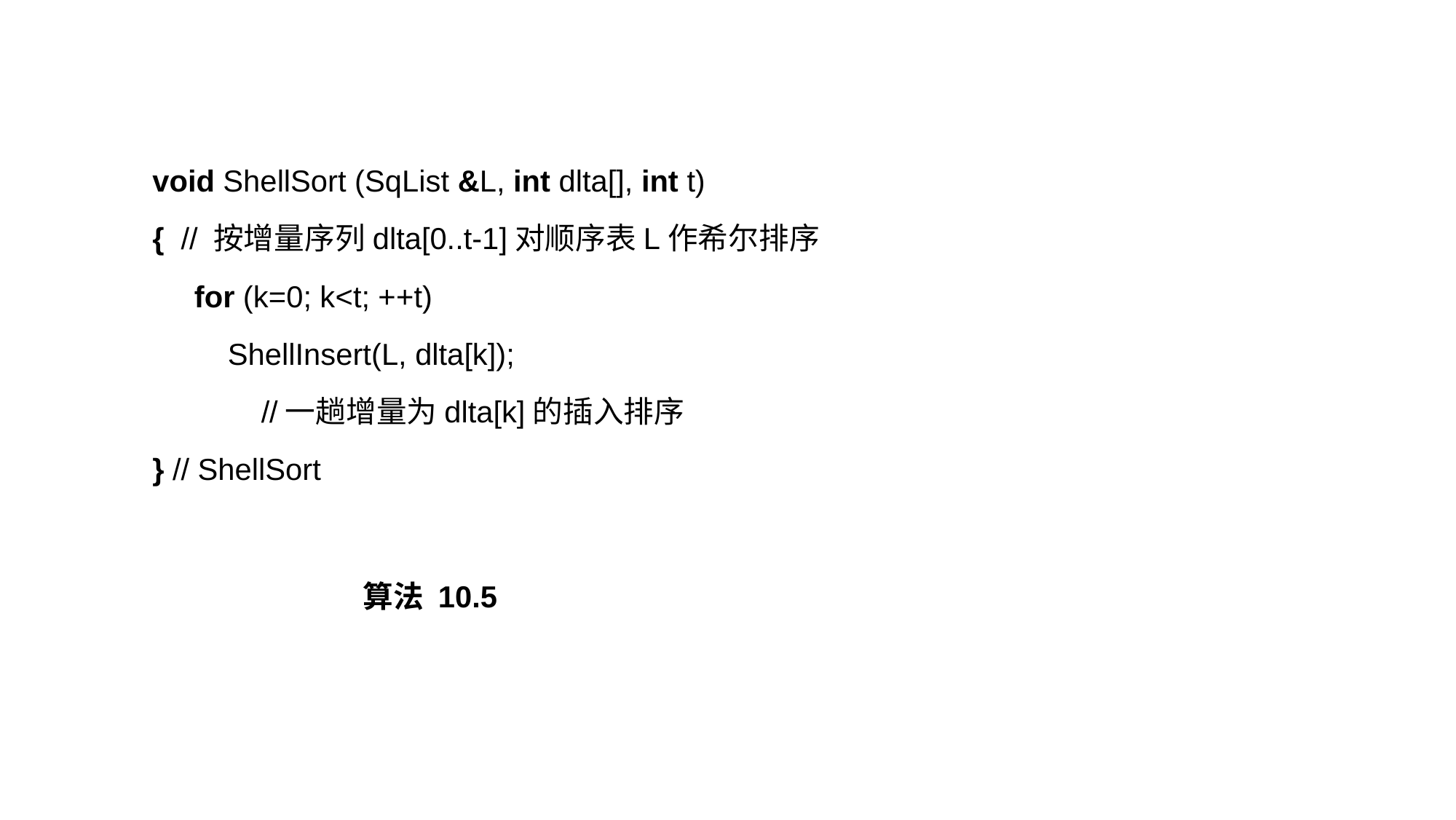

void ShellSort (SqList &L, int dlta[], int t)
{  // 按增量序列dlta[0..t-1]对顺序表L作希尔排序
     for (k=0; k<t; ++t)
         ShellInsert(L, dlta[k]);
             //一趟增量为dlta[k]的插入排序
} // ShellSort
算法 10.5